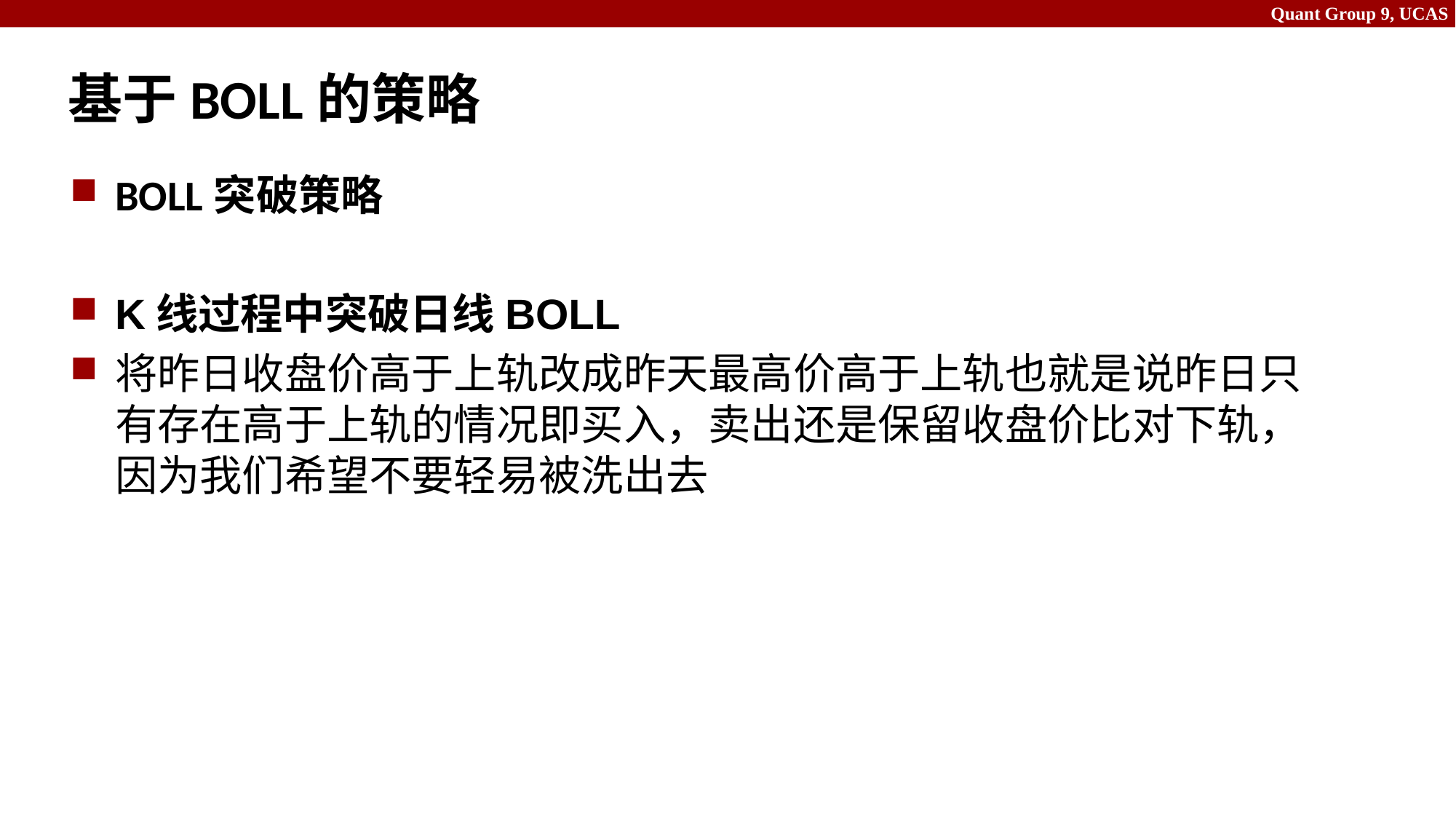

# 基于BOLL的策略
BOLL突破策略

K线过程中突破日线BOLL
将昨日收盘价高于上轨改成昨天最高价高于上轨也就是说昨日只有存在高于上轨的情况即买入，卖出还是保留收盘价比对下轨，因为我们希望不要轻易被洗出去